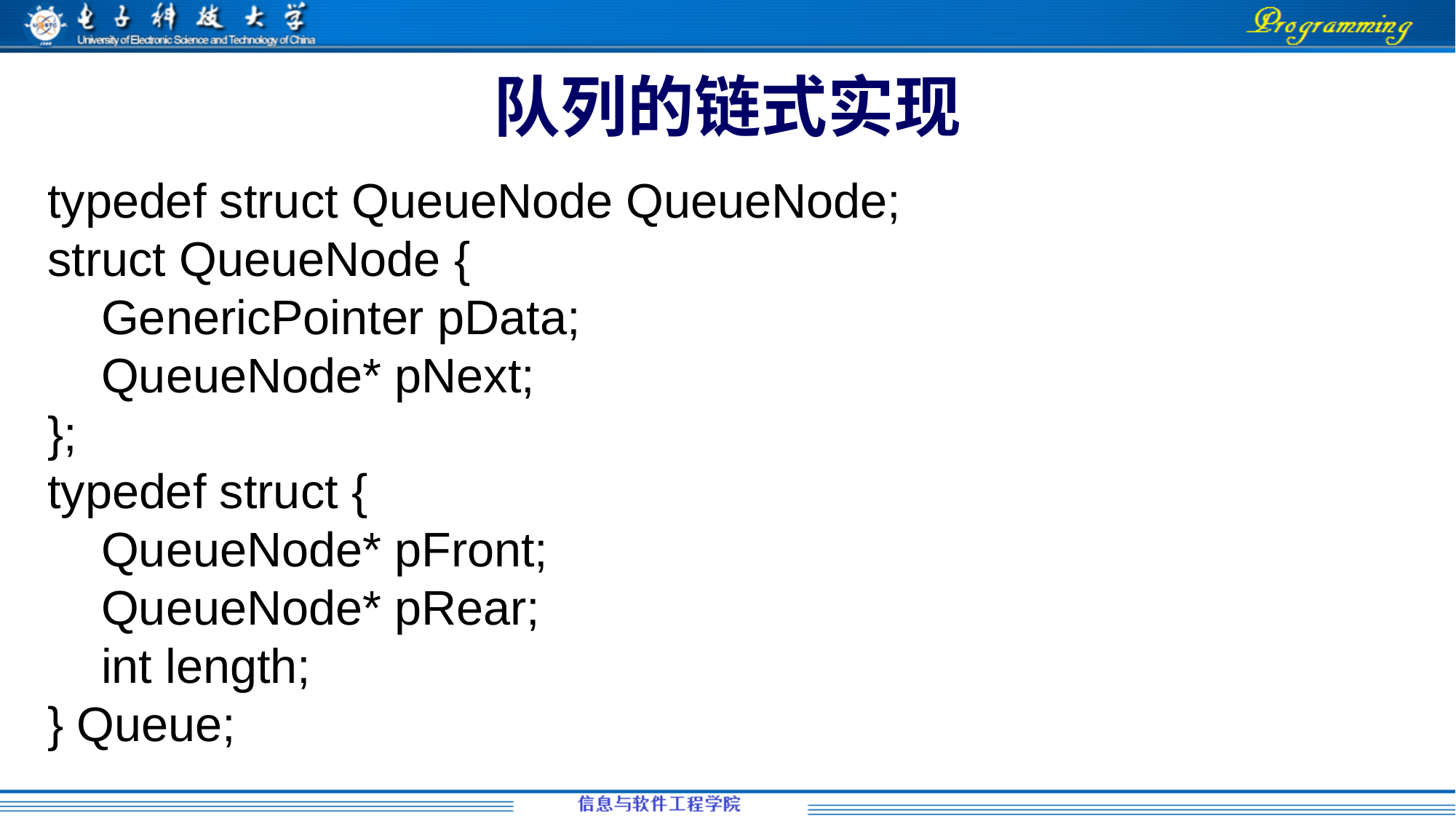

# 队列的链式实现
typedef struct QueueNode QueueNode;
struct QueueNode {
    GenericPointer pData;
    QueueNode* pNext;
};
typedef struct {
    QueueNode* pFront;
    QueueNode* pRear;
    int length;
} Queue;